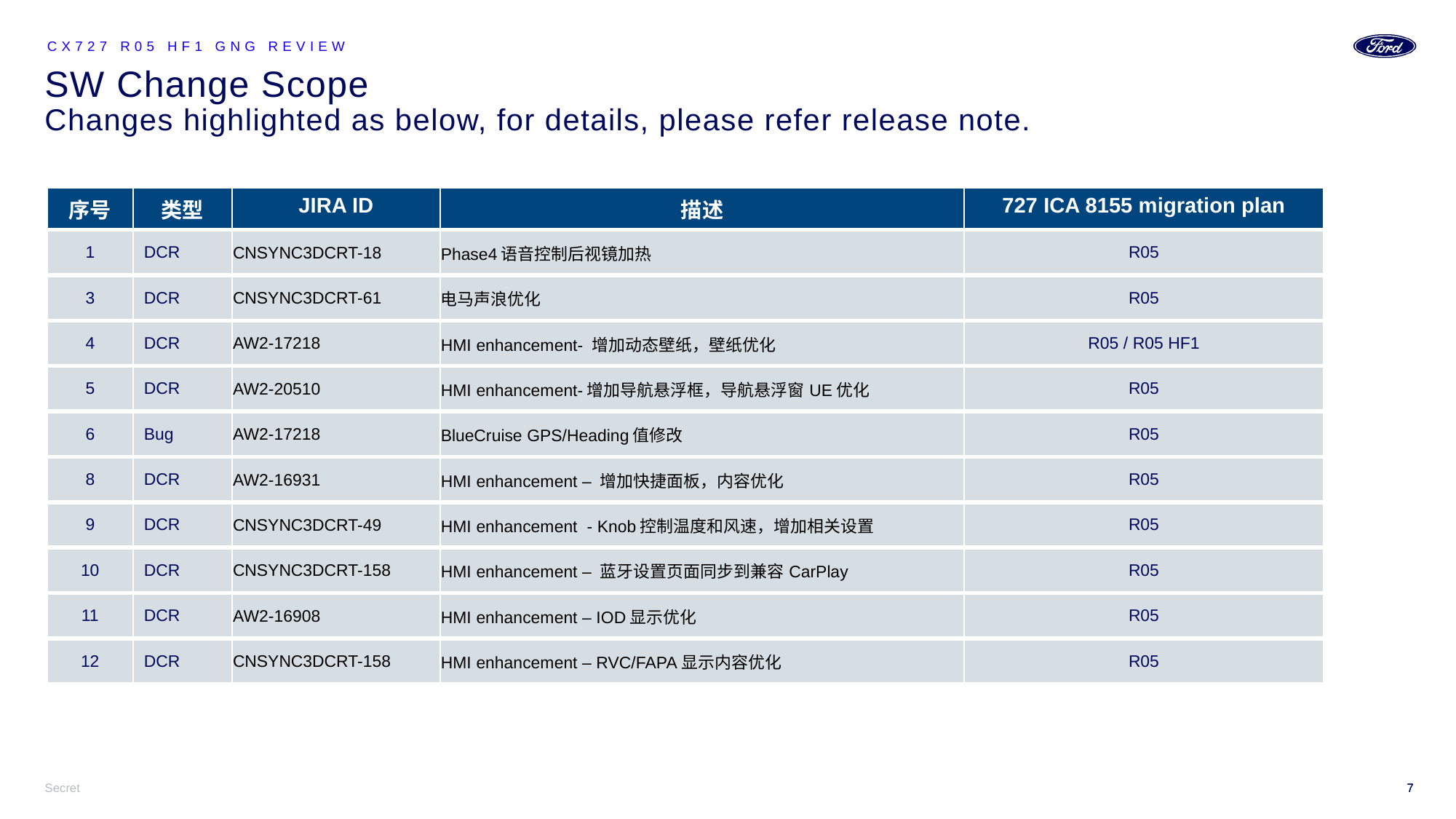

CX727 R05 HF1 GNG Review
# SW Change Scope Changes highlighted as below, for details, please refer release note.
| 序号 | 类型 | JIRA ID | 描述 | 727 ICA 8155 migration plan |
| --- | --- | --- | --- | --- |
| 1 | DCR | CNSYNC3DCRT-18 | Phase4语音控制后视镜加热 | R05 |
| 3 | DCR | CNSYNC3DCRT-61 | 电马声浪优化 | R05 |
| 4 | DCR | AW2-17218 | HMI enhancement- 增加动态壁纸，壁纸优化 | R05 / R05 HF1 |
| 5 | DCR | AW2-20510 | HMI enhancement-增加导航悬浮框，导航悬浮窗UE优化 | R05 |
| 6 | Bug | AW2-17218 | BlueCruise GPS/Heading值修改 | R05 |
| 8 | DCR | AW2-16931 | HMI enhancement – 增加快捷面板，内容优化 | R05 |
| 9 | DCR | CNSYNC3DCRT-49 | HMI enhancement - Knob控制温度和风速，增加相关设置 | R05 |
| 10 | DCR | CNSYNC3DCRT-158 | HMI enhancement – 蓝牙设置页面同步到兼容CarPlay | R05 |
| 11 | DCR | AW2-16908 | HMI enhancement – IOD显示优化 | R05 |
| 12 | DCR | CNSYNC3DCRT-158 | HMI enhancement – RVC/FAPA显示内容优化 | R05 |
7
7